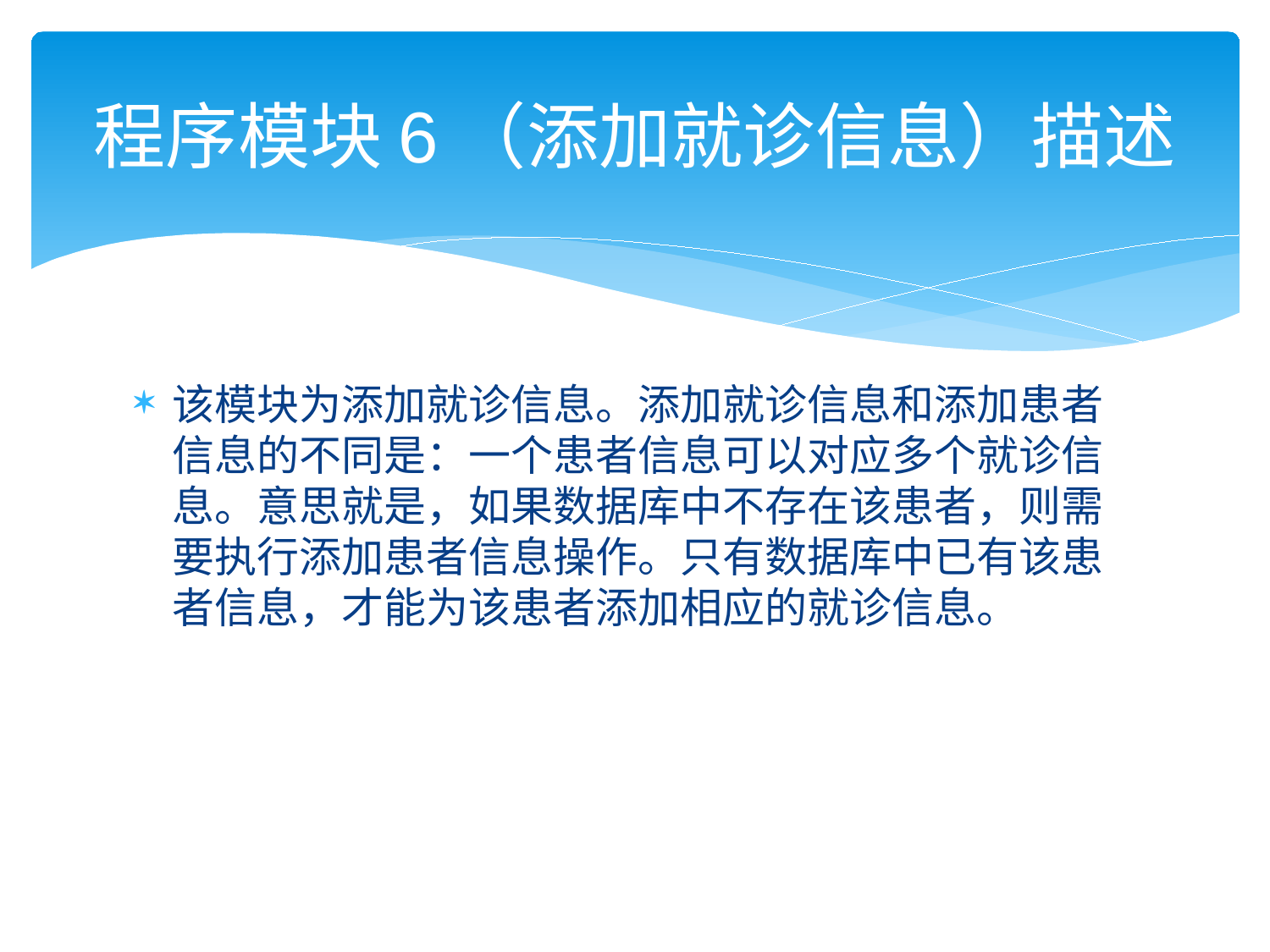

# 程序模块6（添加就诊信息）描述
该模块为添加就诊信息。添加就诊信息和添加患者信息的不同是：一个患者信息可以对应多个就诊信息。意思就是，如果数据库中不存在该患者，则需要执行添加患者信息操作。只有数据库中已有该患者信息，才能为该患者添加相应的就诊信息。